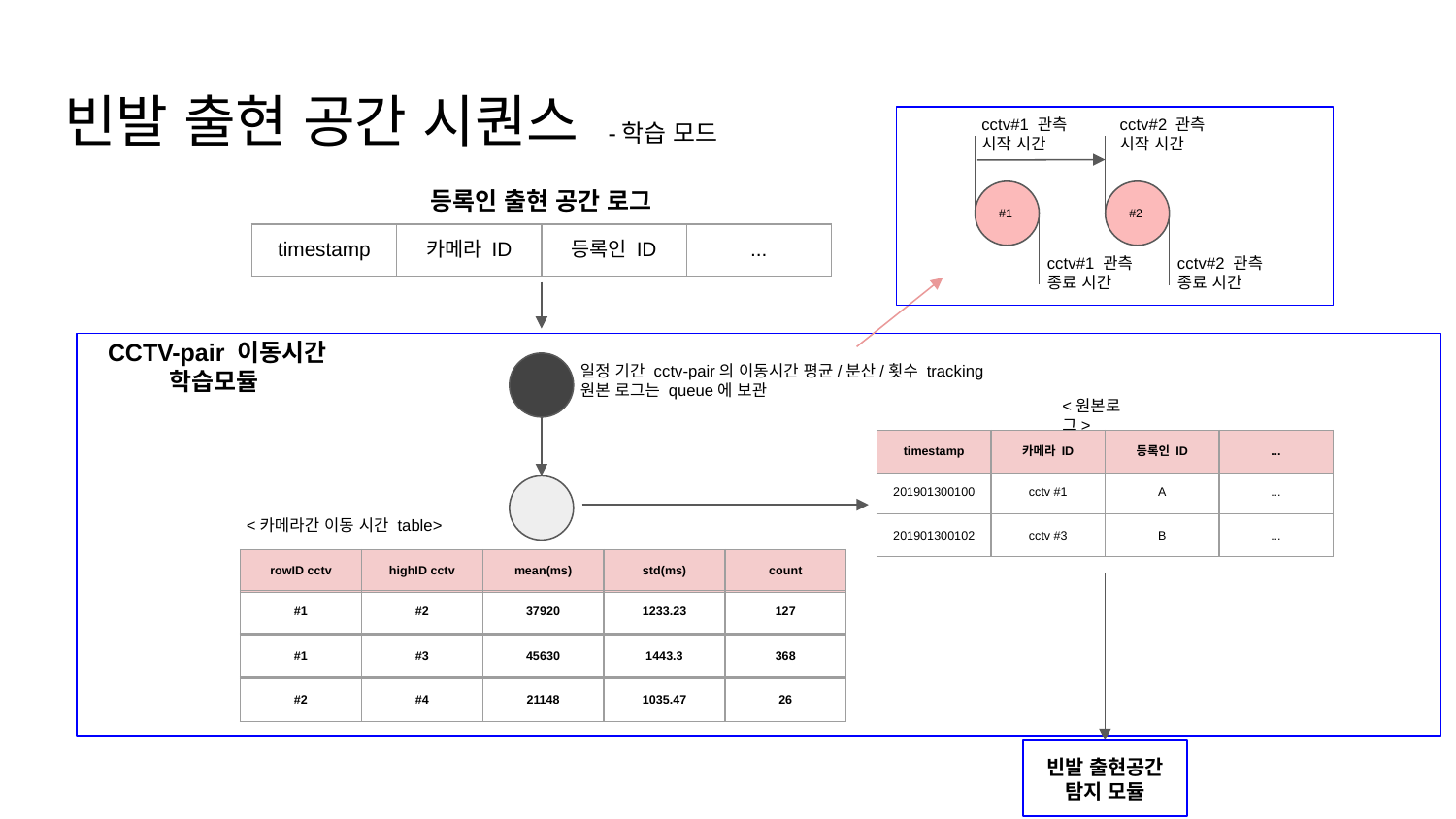

# 빈발 출현 공간 시퀀스 -학습 모드
cctv#2 관측
시작 시간

cctv#1 관측
시작 시간
등록인 출현 공간 로그
#1
#2
| timestamp | 카메라 ID | 등록인 ID | ... |
| --- | --- | --- | --- |
cctv#1 관측
종료 시간
cctv#2 관측
종료 시간
CCTV-pair 이동시간
학습모듈

일정 기간 cctv-pair의 이동시간 평균/분산/횟수 tracking
원본 로그는 queue에 보관

<원본로그>
| timestamp | 카메라 ID | 등록인 ID | ... |
| --- | --- | --- | --- |
| 201901300100 | cctv #1 | A | ... |
| --- | --- | --- | --- |

<카메라간 이동 시간 table>
| 201901300102 | cctv #3 | B | ... |
| --- | --- | --- | --- |
| rowID cctv | highID cctv | mean(ms) | std(ms) | count |
| --- | --- | --- | --- | --- |
| #1 | #2 | 37920 | 1233.23 | 127 |
| --- | --- | --- | --- | --- |
| #1 | #3 | 45630 | 1443.3 | 368 |
| --- | --- | --- | --- | --- |
| #2 | #4 | 21148 | 1035.47 | 26 |
| --- | --- | --- | --- | --- |
빈발 출현공간
탐지 모듈